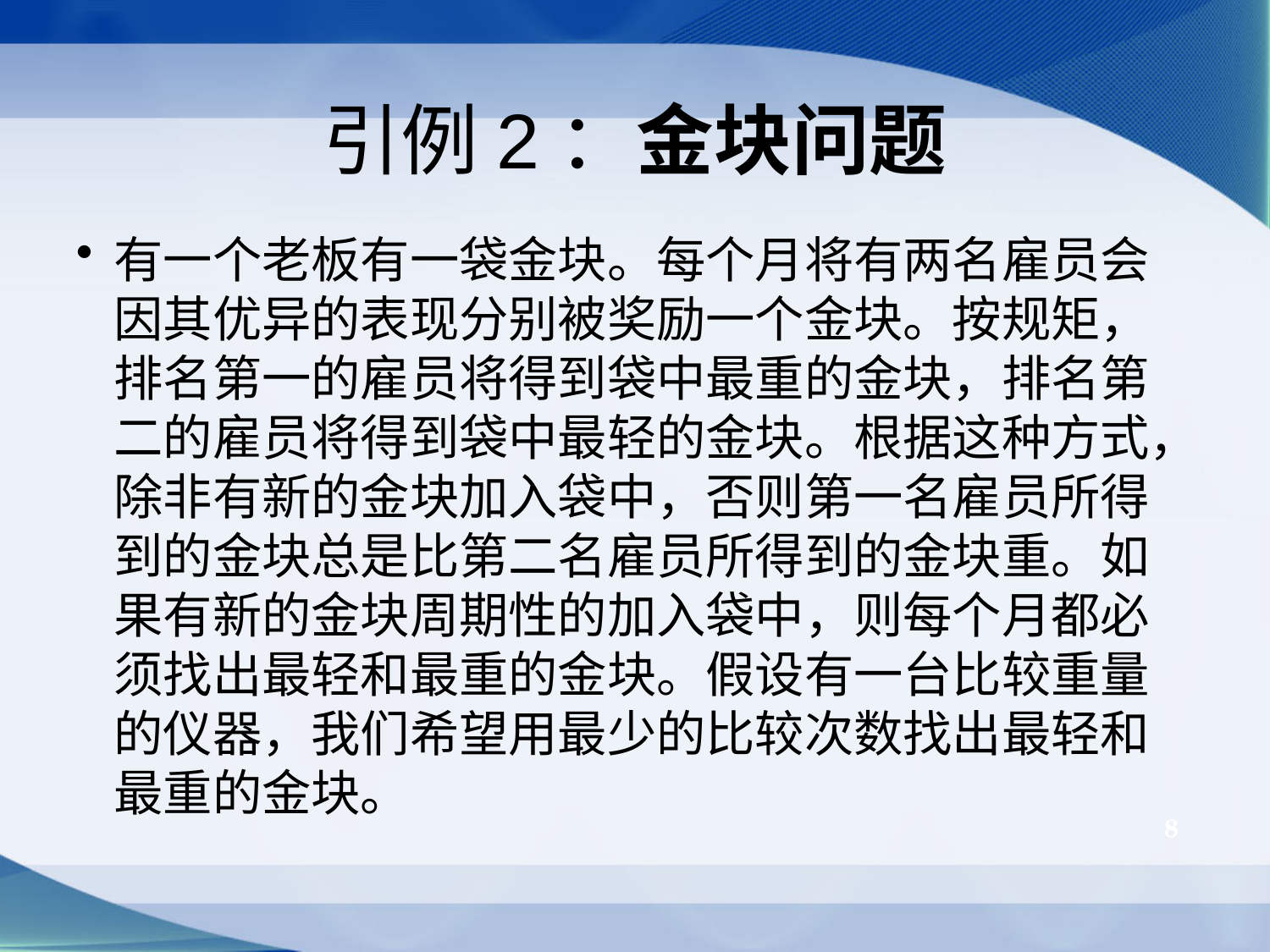

# 引例2：金块问题
有一个老板有一袋金块。每个月将有两名雇员会因其优异的表现分别被奖励一个金块。按规矩，排名第一的雇员将得到袋中最重的金块，排名第二的雇员将得到袋中最轻的金块。根据这种方式，除非有新的金块加入袋中，否则第一名雇员所得到的金块总是比第二名雇员所得到的金块重。如果有新的金块周期性的加入袋中，则每个月都必须找出最轻和最重的金块。假设有一台比较重量的仪器，我们希望用最少的比较次数找出最轻和最重的金块。
8